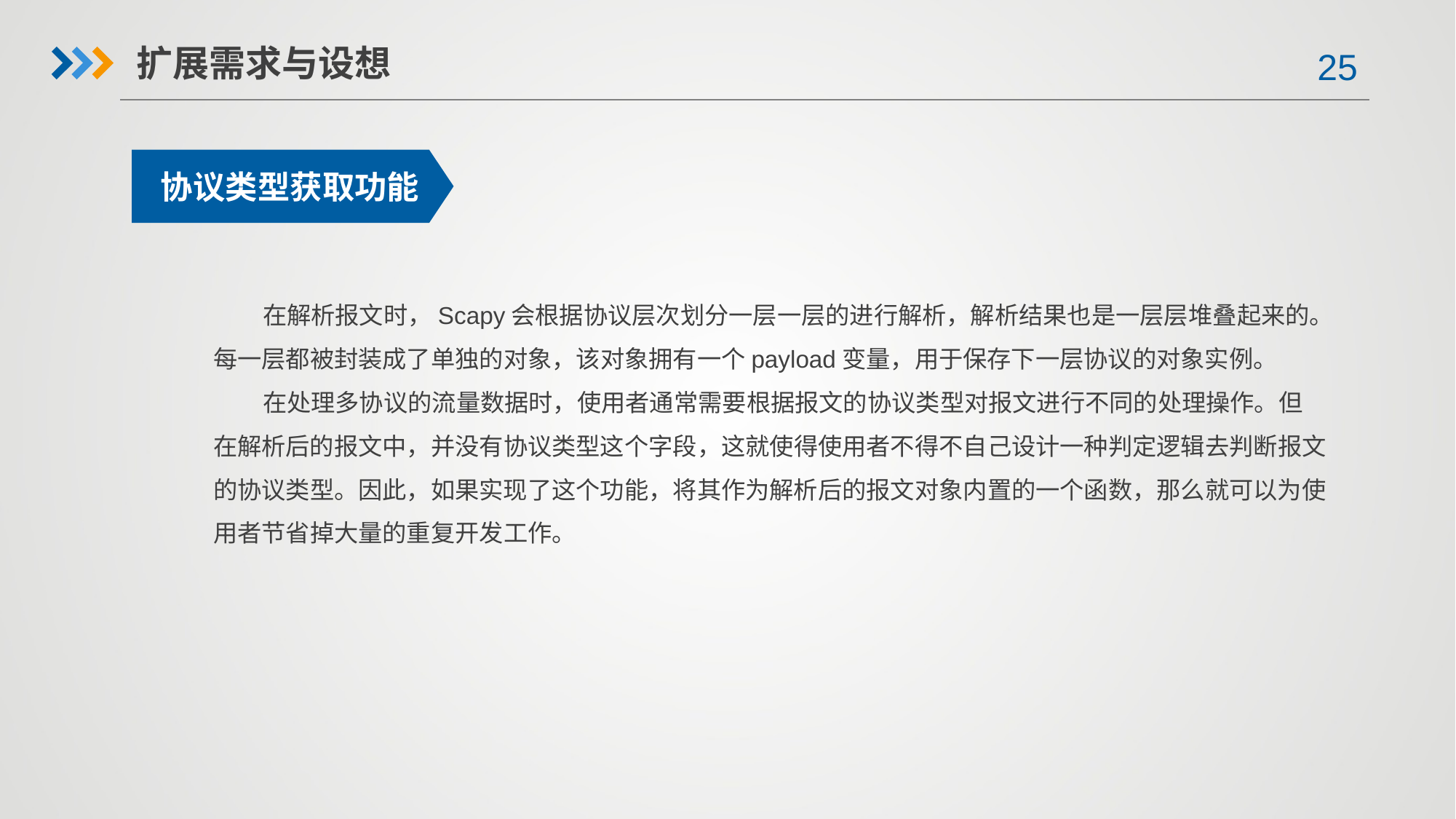

扩展需求与设想

协议类型获取功能
        在解析报文时，Scapy会根据协议层次划分一层一层的进行解析，解析结果也是一层层堆叠起来的。每一层都被封装成了单独的对象，该对象拥有一个payload变量，用于保存下一层协议的对象实例。
        在处理多协议的流量数据时，使用者通常需要根据报文的协议类型对报文进行不同的处理操作。但在解析后的报文中，并没有协议类型这个字段，这就使得使用者不得不自己设计一种判定逻辑去判断报文的协议类型。因此，如果实现了这个功能，将其作为解析后的报文对象内置的一个函数，那么就可以为使用者节省掉大量的重复开发工作。